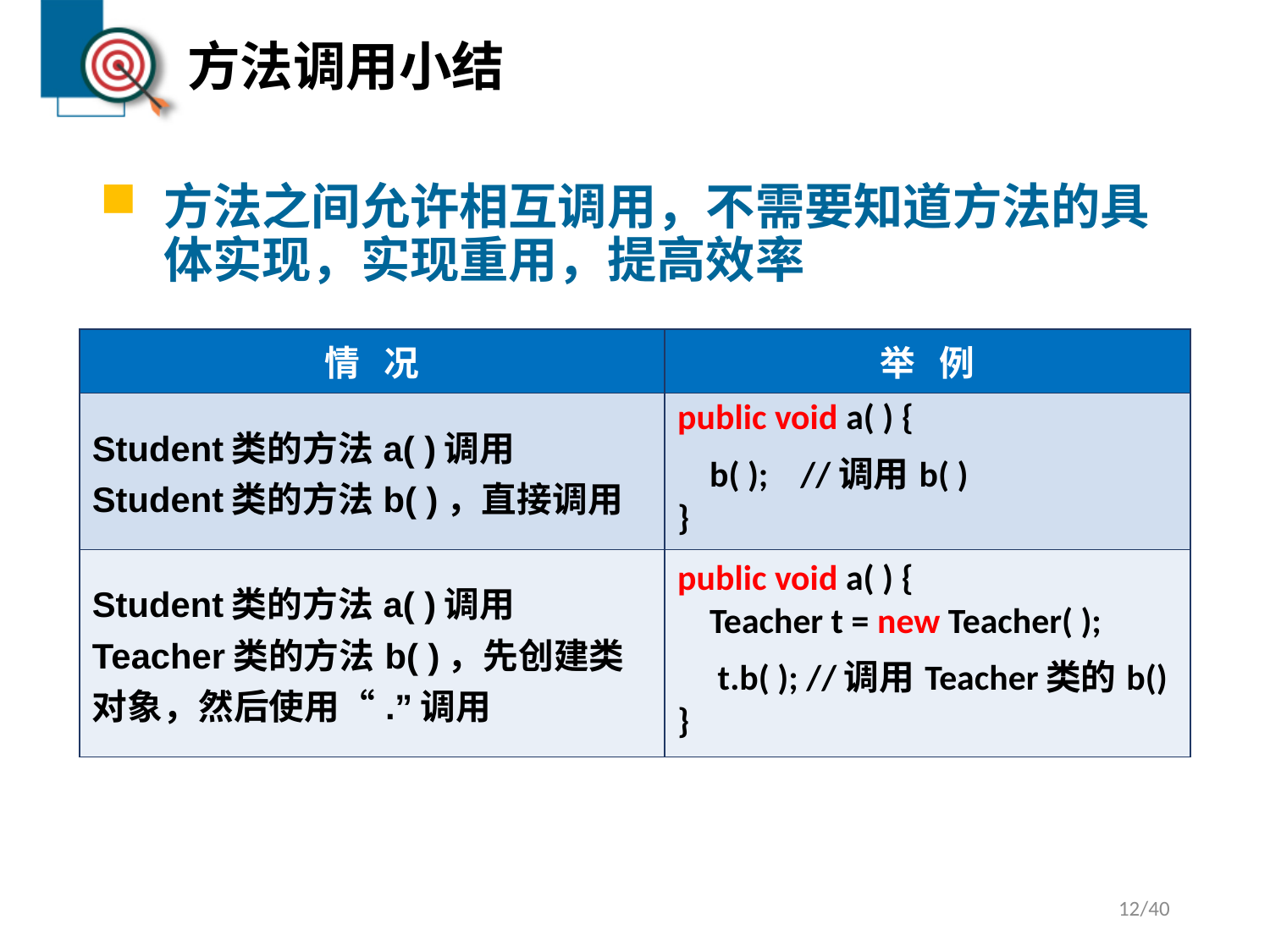

# 方法调用小结
方法之间允许相互调用，不需要知道方法的具体实现，实现重用，提高效率
| 情 况 | 举 例 |
| --- | --- |
| Student类的方法a( )调用Student类的方法b( )，直接调用 | public void a( ) { b( ); //调用b( ) } |
| Student类的方法a( )调用Teacher类的方法b( )，先创建类对象，然后使用“.”调用 | public void a( ) { Teacher t = new Teacher( ); t.b( ); //调用Teacher类的b() } |
12/40